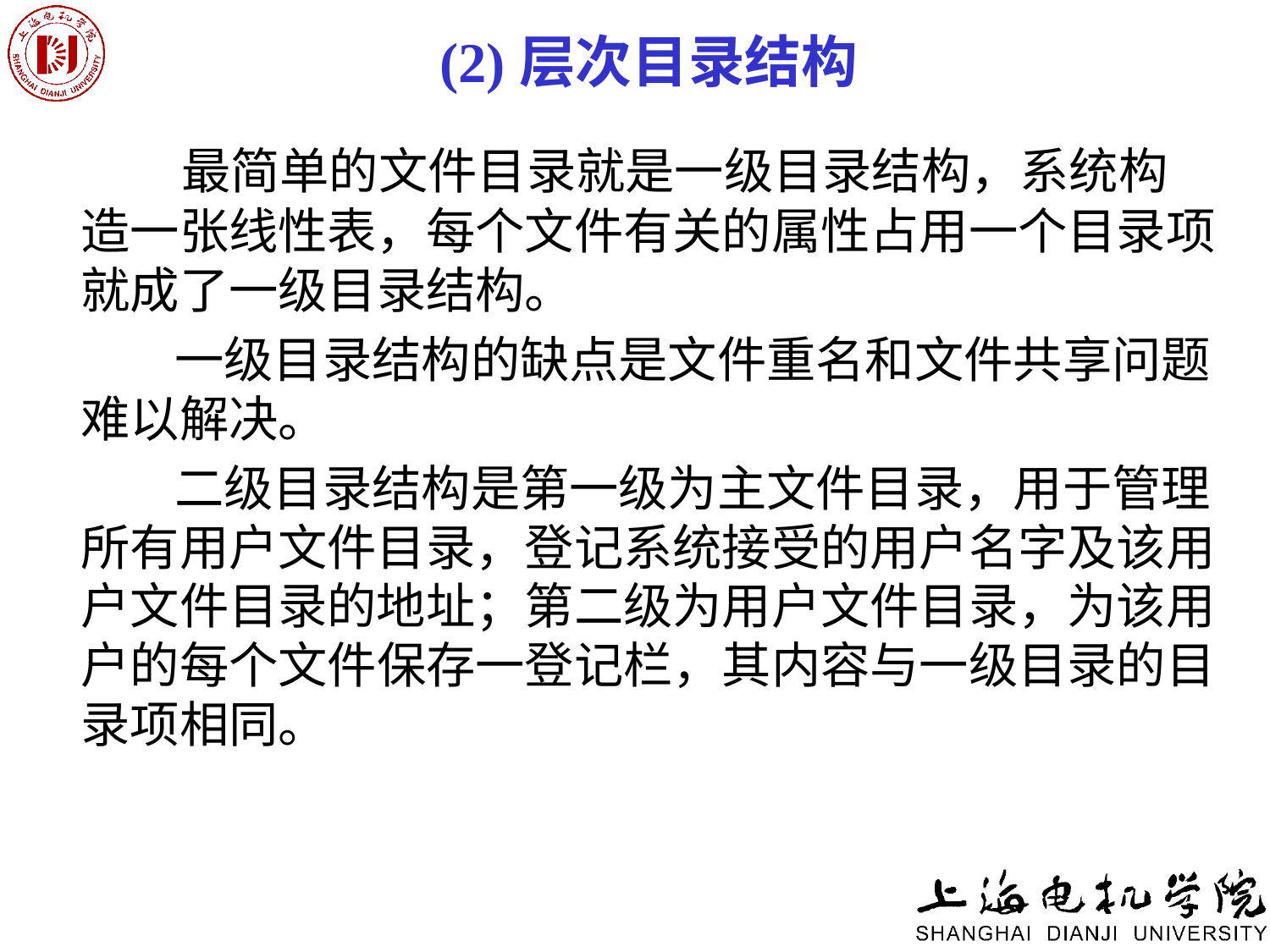

# (2)层次目录结构
   最简单的文件目录就是一级目录结构，系统构造一张线性表，每个文件有关的属性占用一个目录项就成了一级目录结构。
   一级目录结构的缺点是文件重名和文件共享问题难以解决。
   二级目录结构是第一级为主文件目录，用于管理所有用户文件目录，登记系统接受的用户名字及该用户文件目录的地址；第二级为用户文件目录，为该用户的每个文件保存一登记栏，其内容与一级目录的目录项相同。